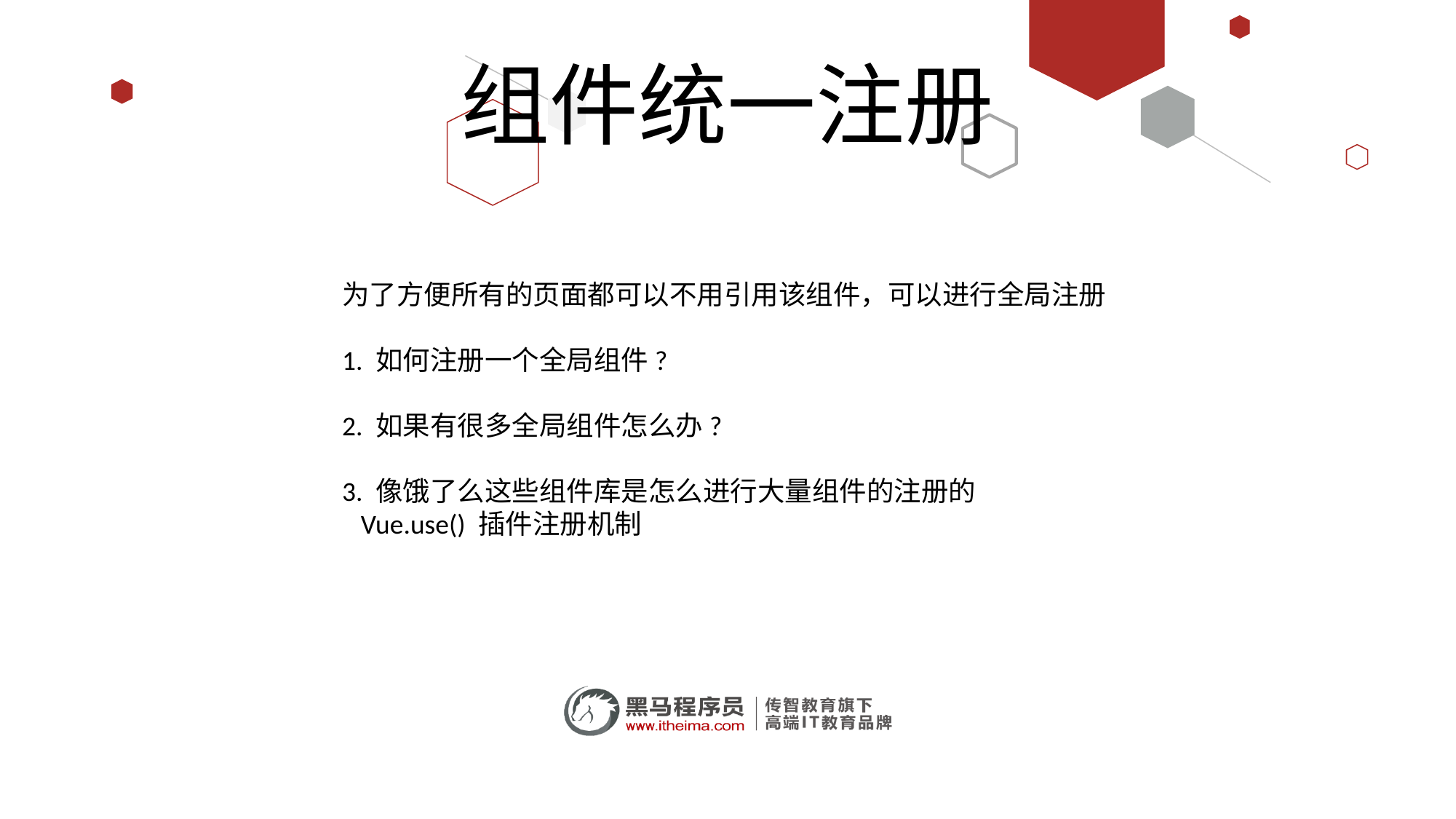

# 组件统一注册
为了方便所有的页面都可以不用引用该组件，可以进行全局注册

1. 如何注册一个全局组件?

2. 如果有很多全局组件怎么办?

3. 像饿了么这些组件库是怎么进行大量组件的注册的
   Vue.use() 插件注册机制